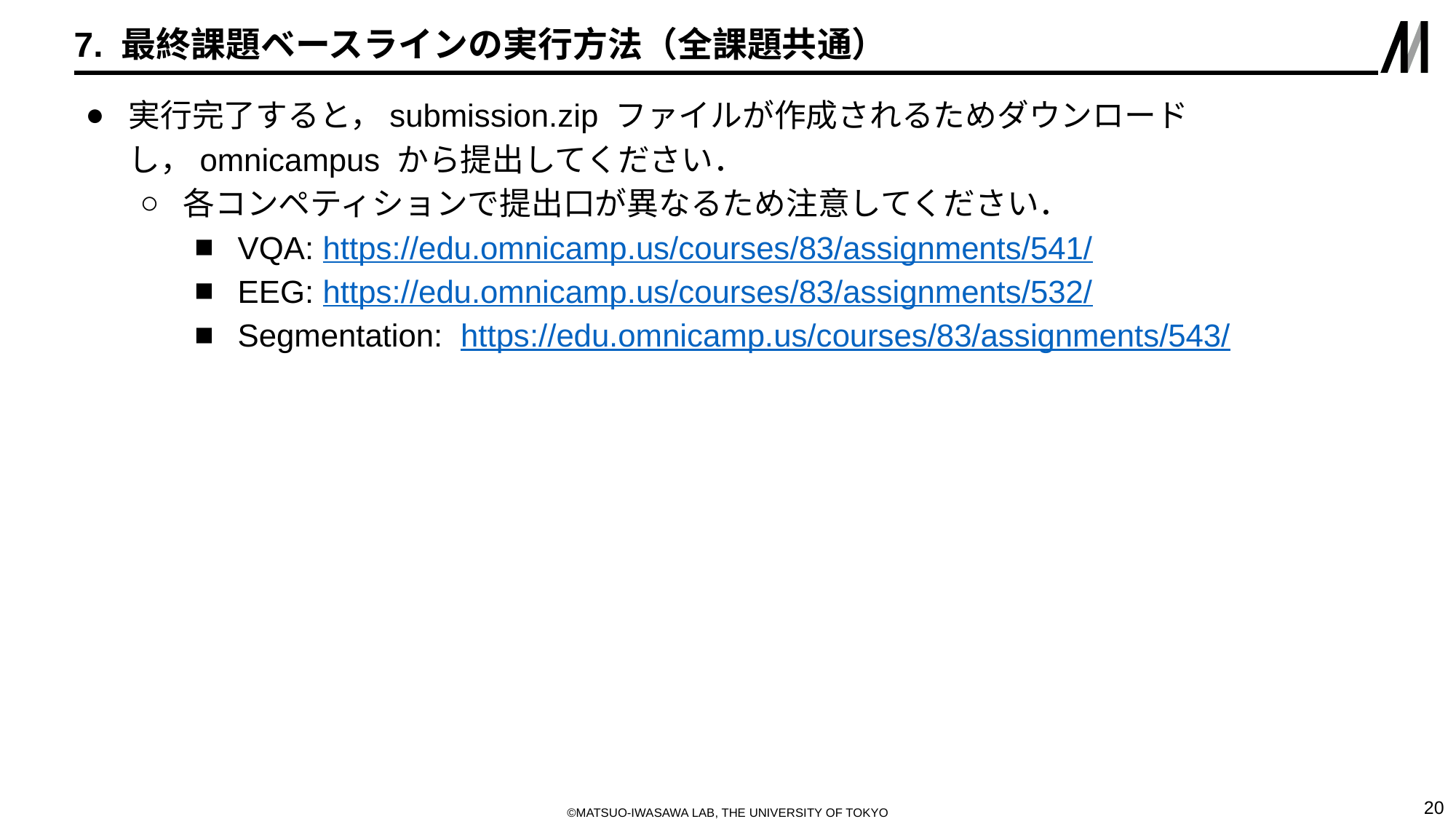

# 7. 最終課題ベースラインの実行方法（全課題共通）
実行完了すると，submission.zip ファイルが作成されるためダウンロードし，omnicampus から提出してください．
各コンペティションで提出口が異なるため注意してください．
VQA: https://edu.omnicamp.us/courses/83/assignments/541/
EEG: https://edu.omnicamp.us/courses/83/assignments/532/
Segmentation:  https://edu.omnicamp.us/courses/83/assignments/543/